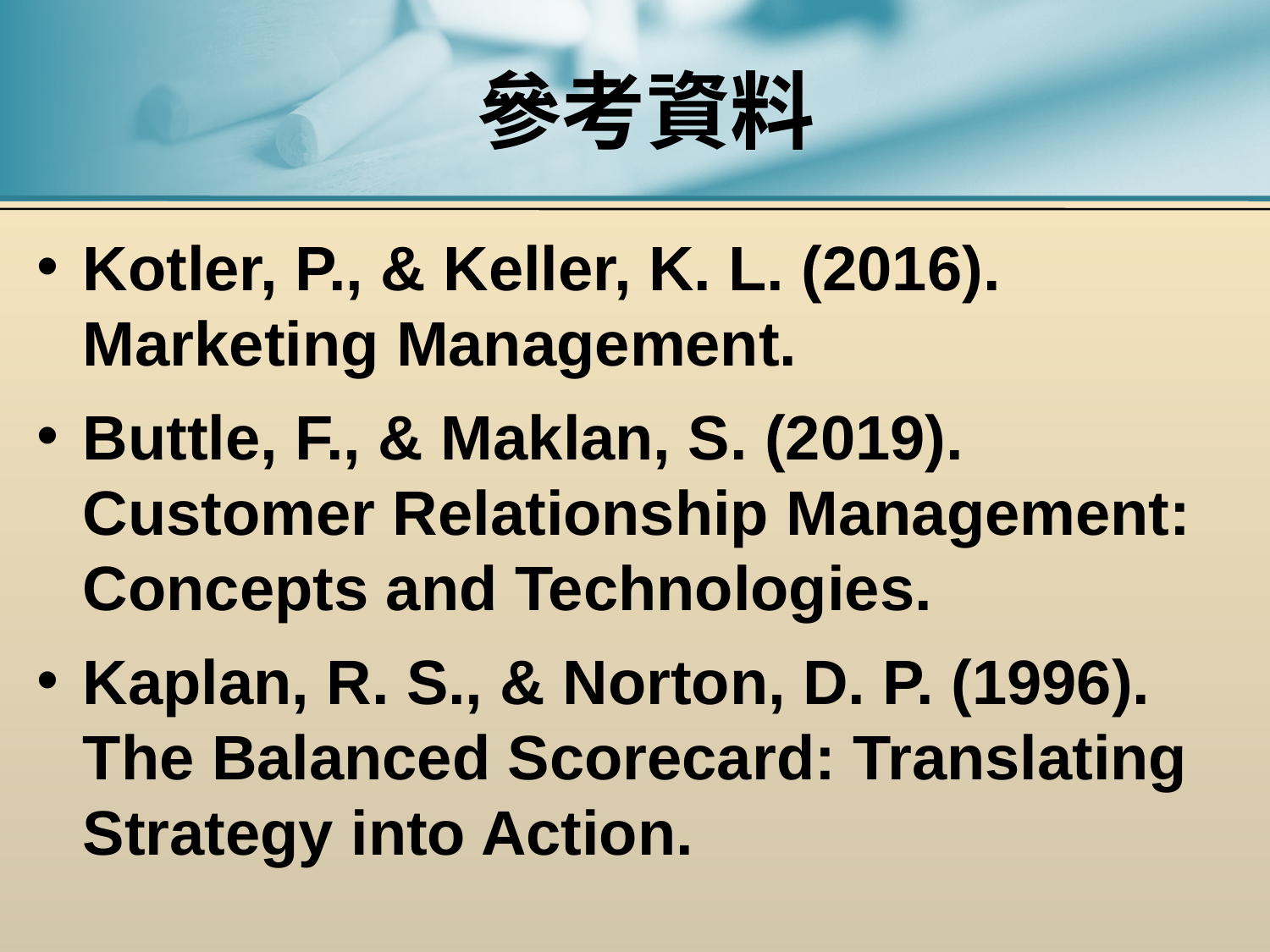

# 參考資料
Kotler, P., & Keller, K. L. (2016). Marketing Management.
Buttle, F., & Maklan, S. (2019). Customer Relationship Management: Concepts and Technologies.
Kaplan, R. S., & Norton, D. P. (1996). The Balanced Scorecard: Translating Strategy into Action.